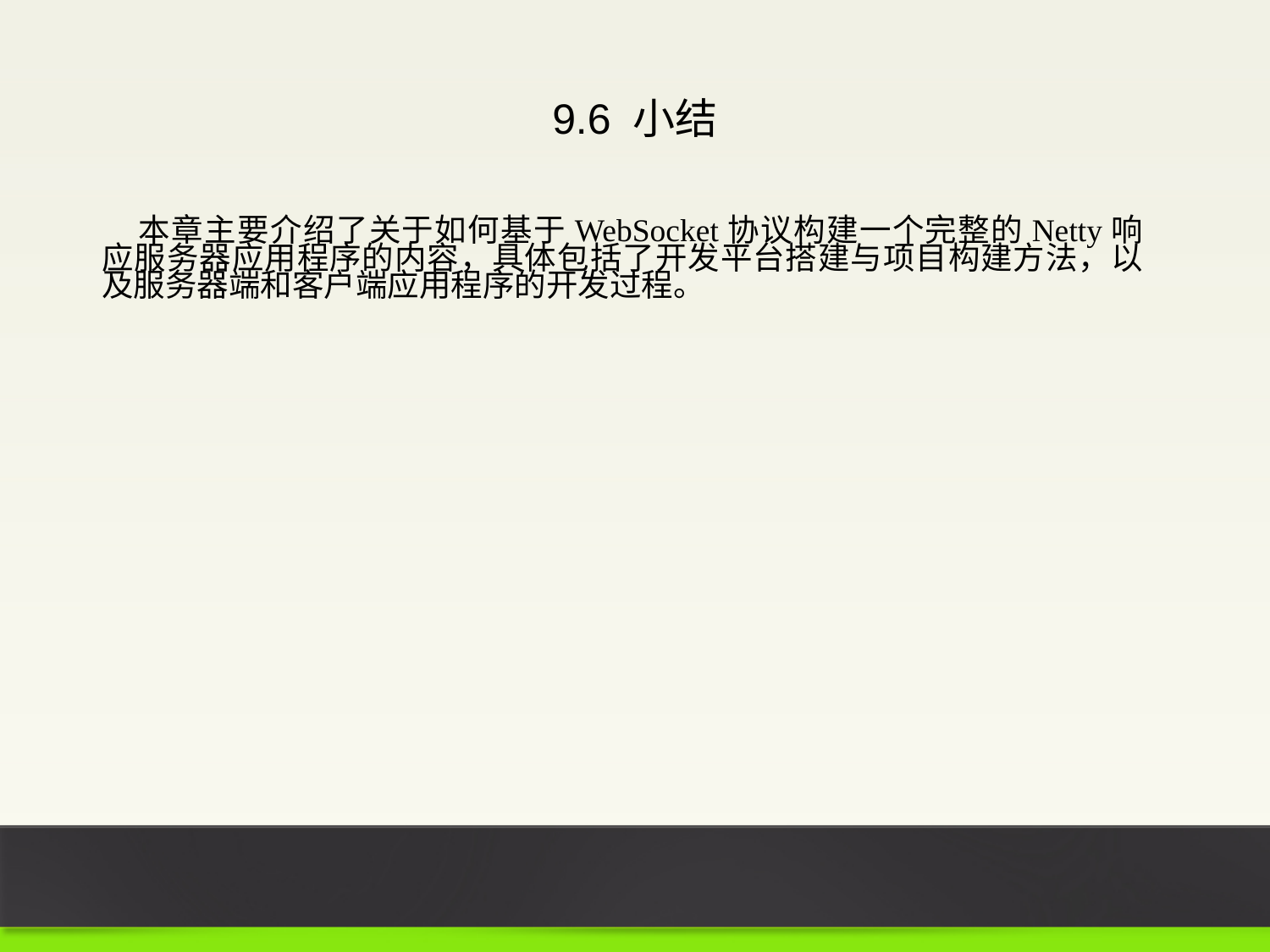

9.6 小结
本章主要介绍了关于如何基于WebSocket协议构建一个完整的Netty响应服务器应用程序的内容，具体包括了开发平台搭建与项目构建方法，以及服务器端和客户端应用程序的开发过程。